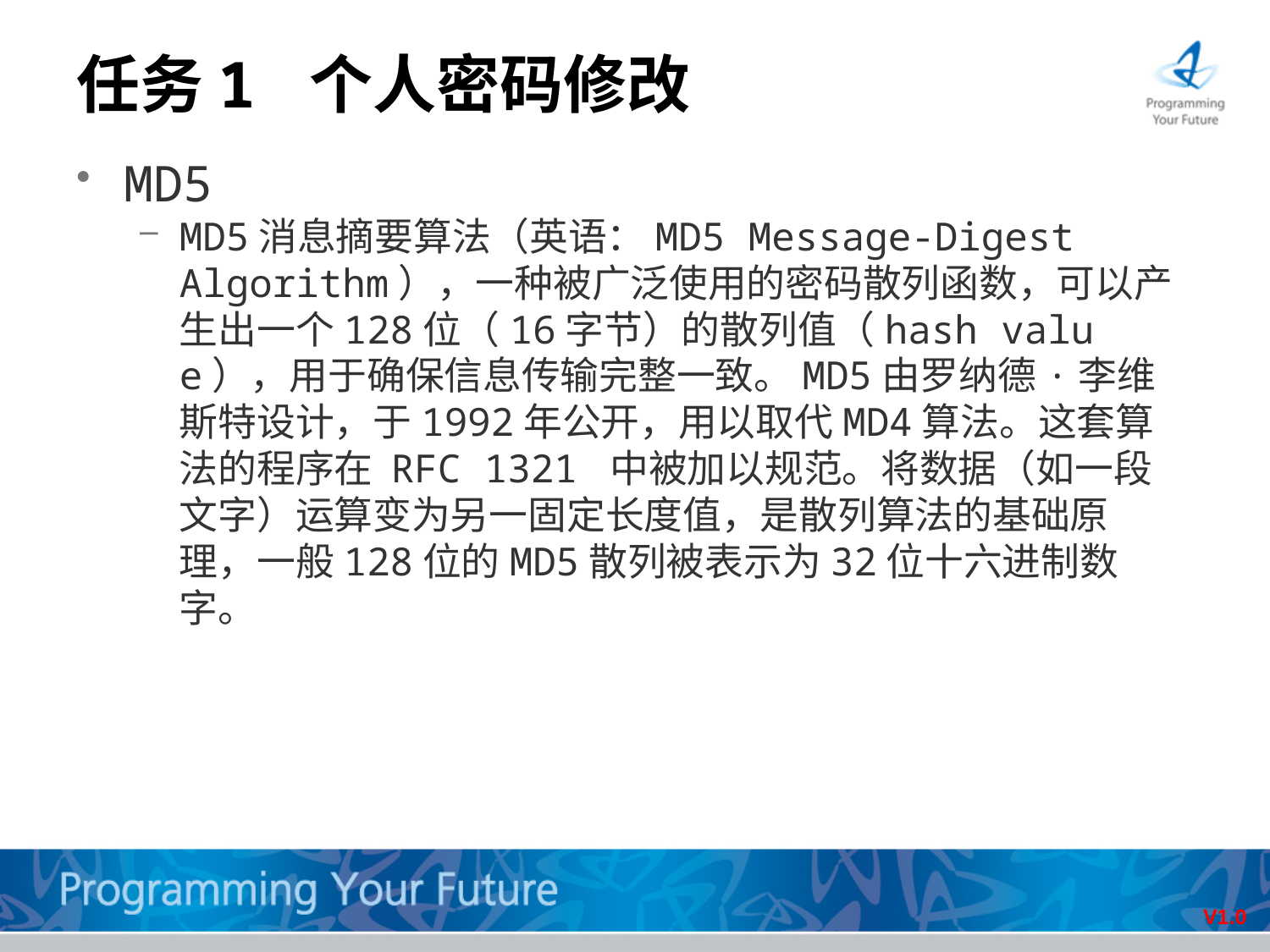

# 任务1 个人密码修改
MD5
MD5消息摘要算法（英语：MD5 Message-Digest Algorithm），一种被广泛使用的密码散列函数，可以产生出一个128位（16字节）的散列值（hash value），用于确保信息传输完整一致。MD5由罗纳德·李维斯特设计，于1992年公开，用以取代MD4算法。这套算法的程序在 RFC 1321 中被加以规范。将数据（如一段文字）运算变为另一固定长度值，是散列算法的基础原理，一般128位的MD5散列被表示为32位十六进制数字。